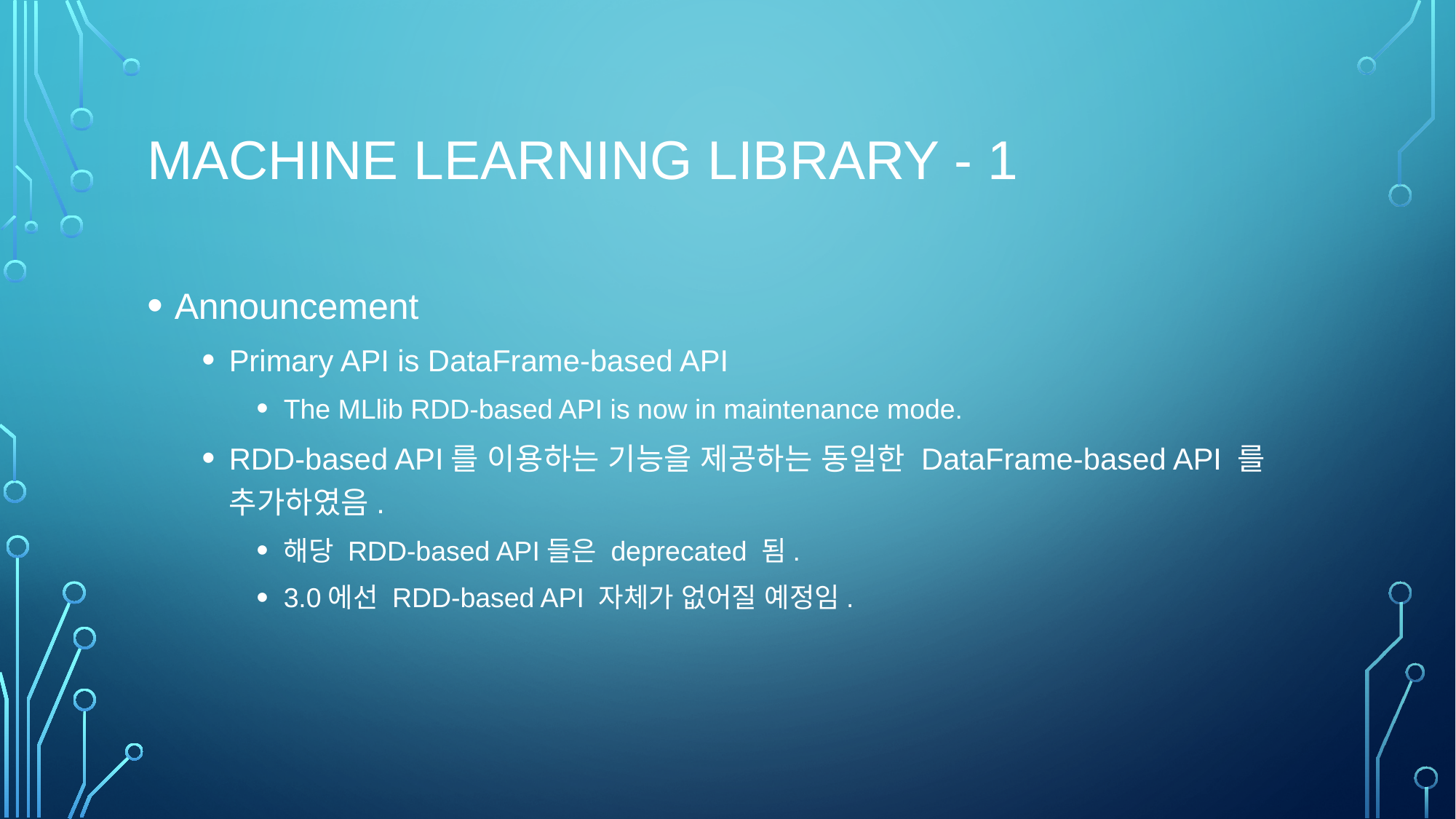

# Machine Learning library - 1
Announcement
Primary API is DataFrame-based API
The MLlib RDD-based API is now in maintenance mode.
RDD-based API를 이용하는 기능을 제공하는 동일한 DataFrame-based API 를 추가하였음.
해당 RDD-based API들은 deprecated 됨.
3.0에선 RDD-based API 자체가 없어질 예정임.